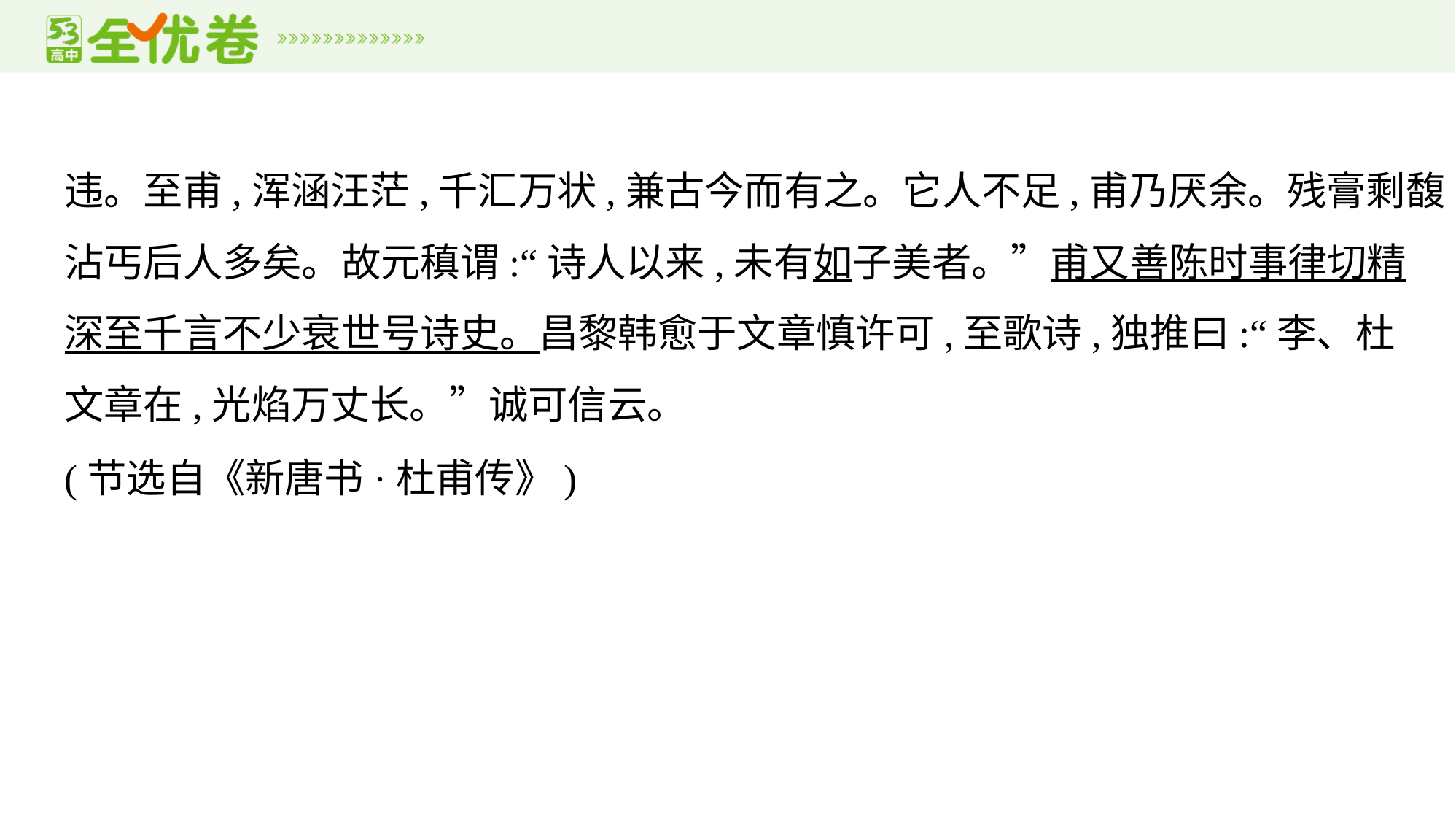

违。至甫,浑涵汪茫,千汇万状,兼古今而有之。它人不足,甫乃厌余。残膏剩馥,
沾丐后人多矣。故元稹谓:“诗人以来,未有如子美者。”甫又善陈时事律切精
深至千言不少衰世号诗史。昌黎韩愈于文章慎许可,至歌诗,独推曰:“李、杜
文章在,光焰万丈长。”诚可信云。
(节选自《新唐书·杜甫传》)